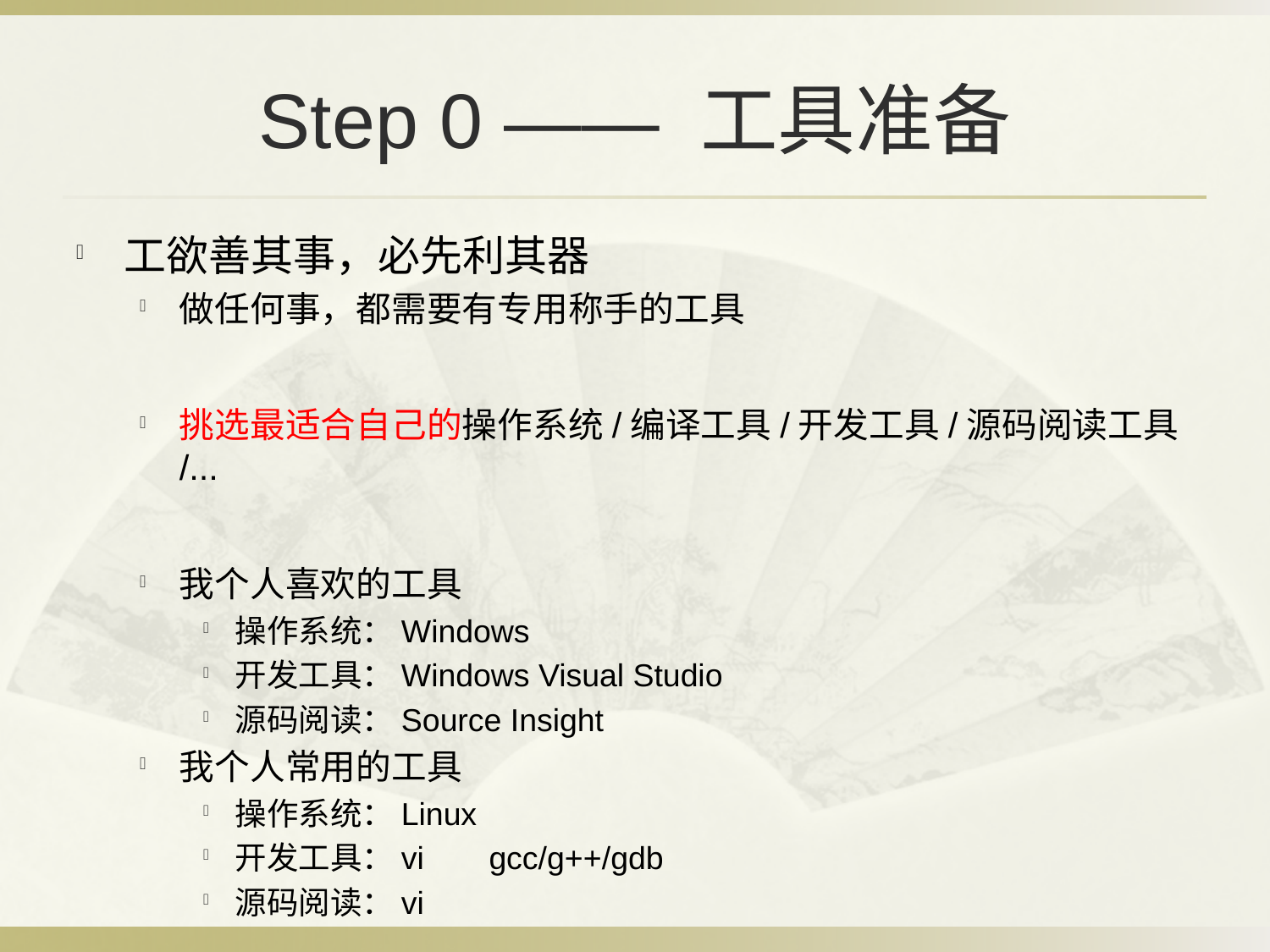

# Step 0 —— 工具准备
工欲善其事，必先利其器
做任何事，都需要有专用称手的工具

挑选最适合自己的操作系统/编译工具/开发工具/源码阅读工具/...

我个人喜欢的工具
操作系统：Windows
开发工具：Windows Visual Studio
源码阅读：Source Insight
我个人常用的工具
操作系统：Linux
开发工具：vi 	gcc/g++/gdb
源码阅读：vi